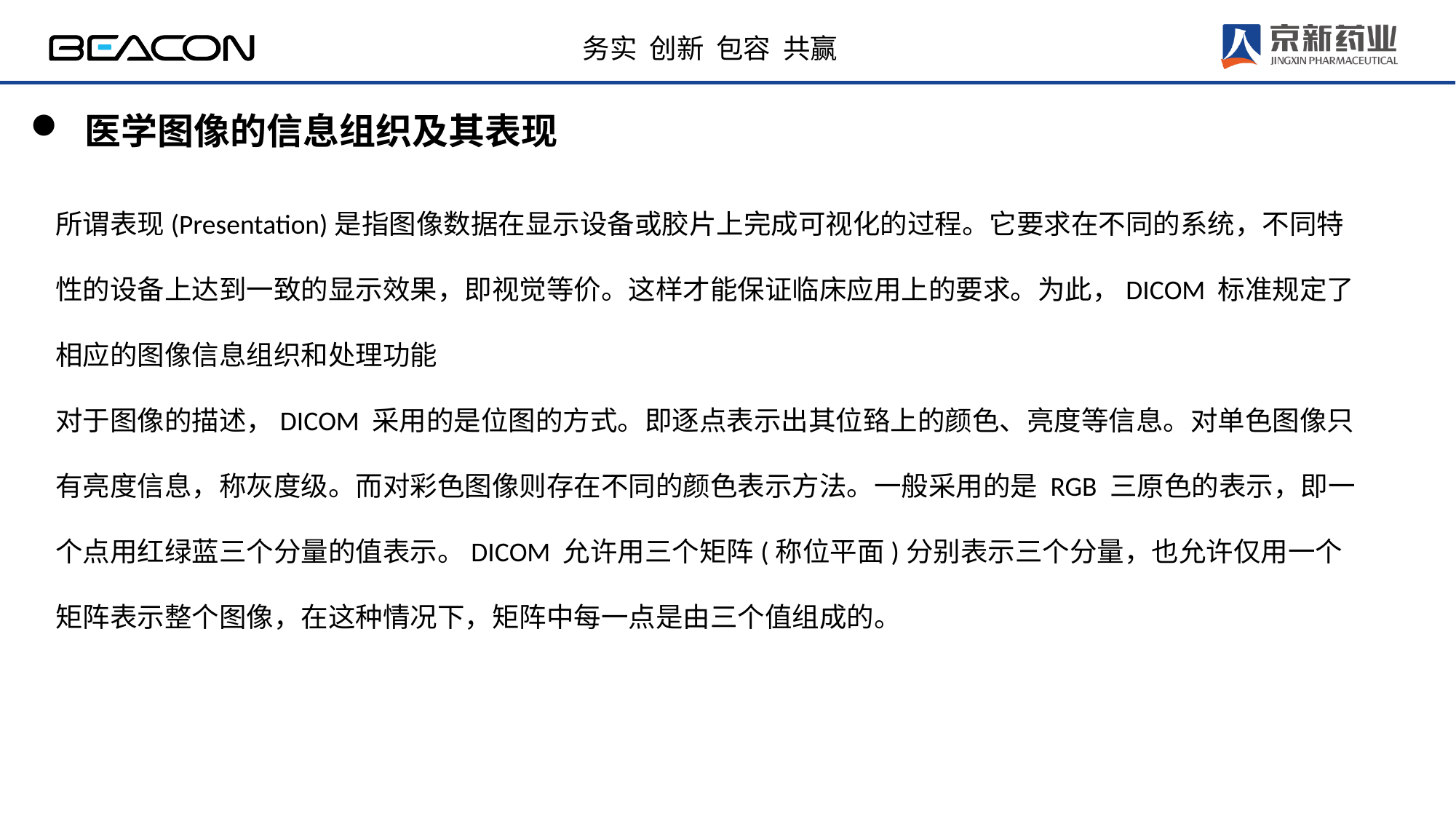

医学图像的信息组织及其表现
所谓表现(Presentation)是指图像数据在显示设备或胶片上完成可视化的过程。它要求在不同的系统，不同特性的设备上达到一致的显示效果，即视觉等价。这样才能保证临床应用上的要求。为此，DICOM 标准规定了相应的图像信息组织和处理功能
对于图像的描述，DICOM 采用的是位图的方式。即逐点表示出其位臵上的颜色、亮度等信息。对单色图像只有亮度信息，称灰度级。而对彩色图像则存在不同的颜色表示方法。一般采用的是 RGB 三原色的表示，即一个点用红绿蓝三个分量的值表示。DICOM 允许用三个矩阵(称位平面)分别表示三个分量，也允许仅用一个矩阵表示整个图像，在这种情况下，矩阵中每一点是由三个值组成的。